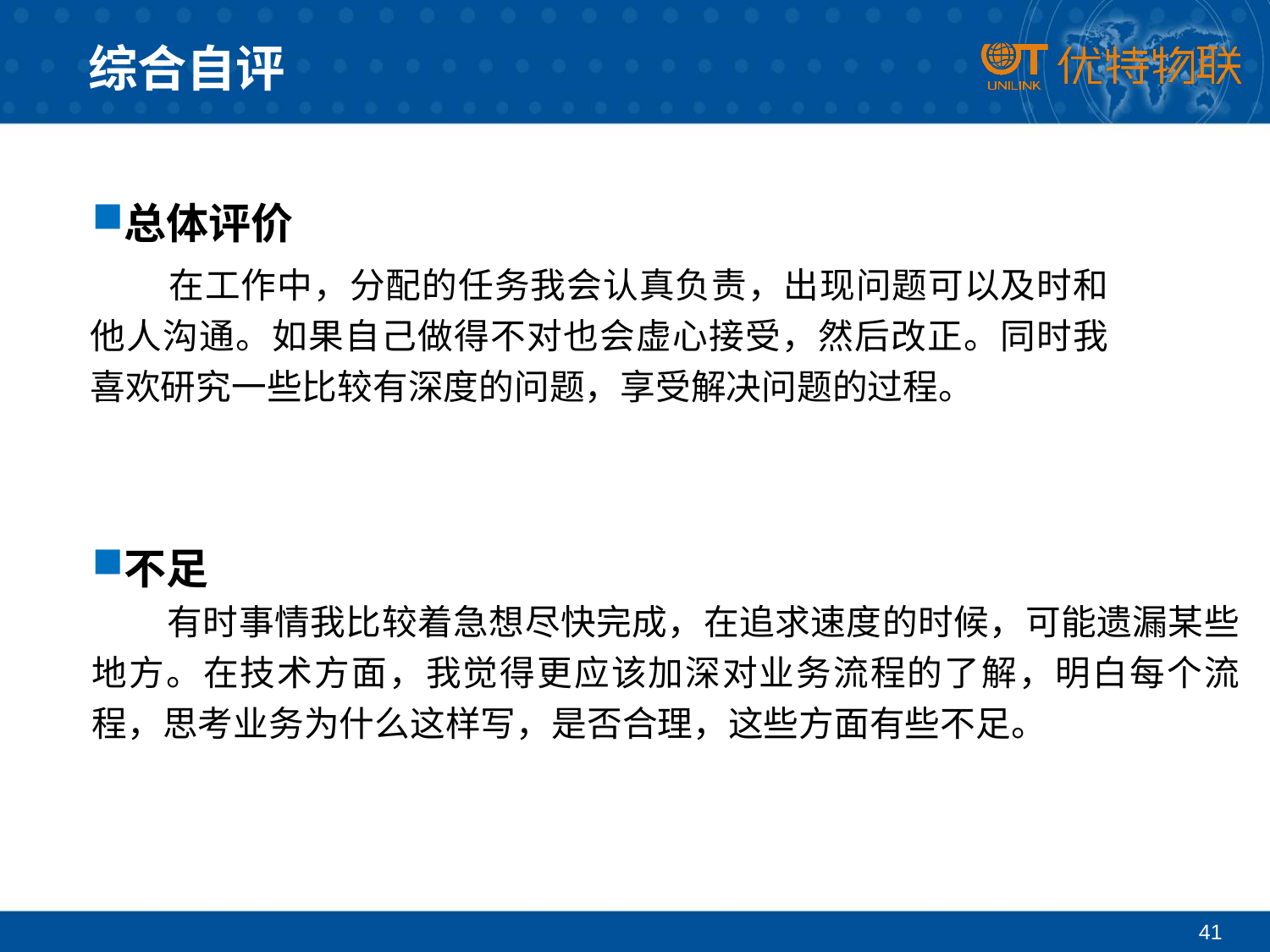

# 综合自评
总体评价

        在工作中，分配的任务我会认真负责，出现问题可以及时和他人沟通。如果自己做得不对也会虚心接受，然后改正。同时我喜欢研究一些比较有深度的问题，享受解决问题的过程。
不足

        有时事情我比较着急想尽快完成，在追求速度的时候，可能遗漏某些地方。在技术方面，我觉得更应该加深对业务流程的了解，明白每个流程，思考业务为什么这样写，是否合理，这些方面有些不足。
41